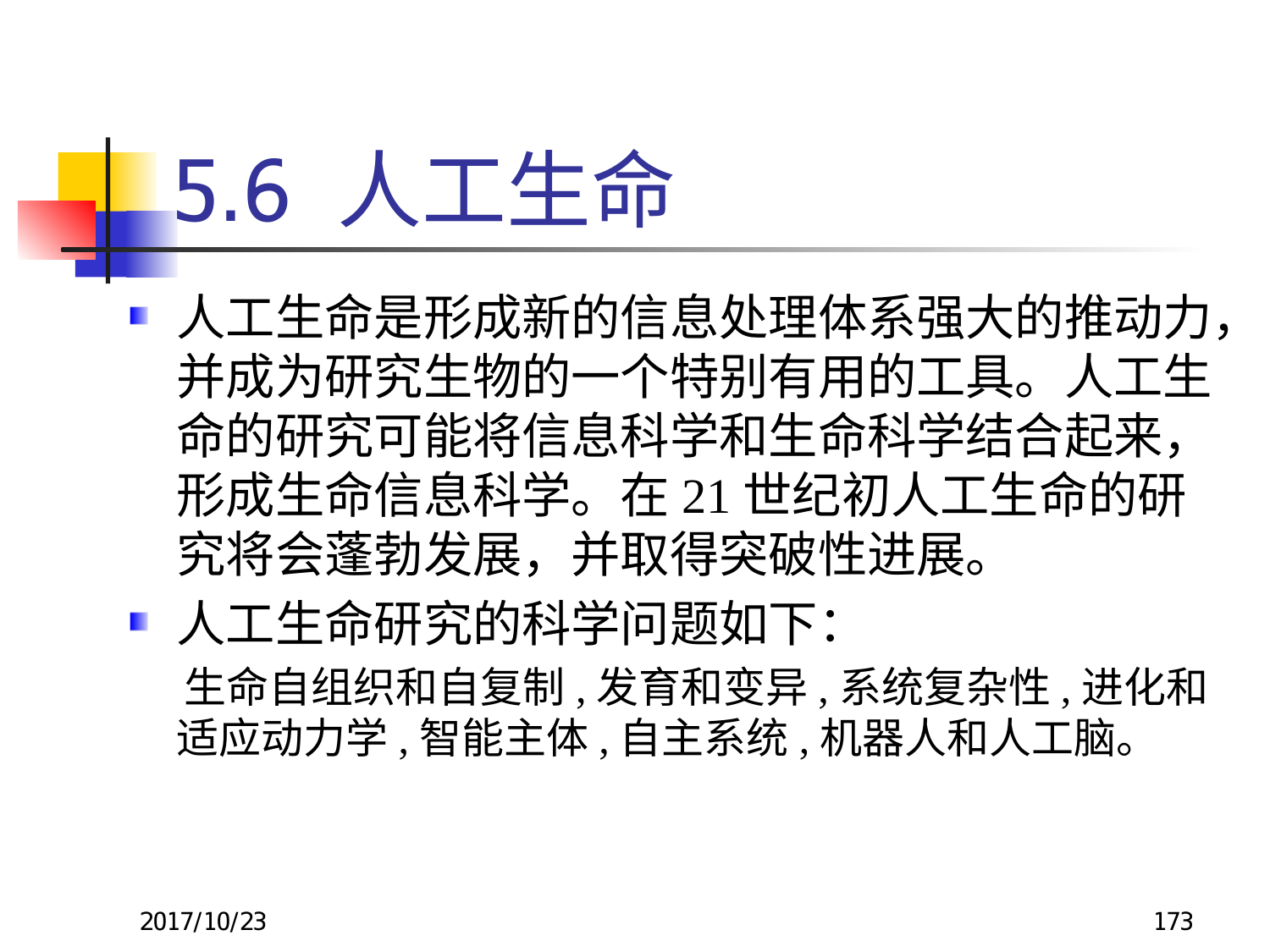

# 5.6 人工生命
人工生命是形成新的信息处理体系强大的推动力，并成为研究生物的一个特别有用的工具。人工生命的研究可能将信息科学和生命科学结合起来，形成生命信息科学。在21世纪初人工生命的研究将会蓬勃发展，并取得突破性进展。
人工生命研究的科学问题如下：
      生命自组织和自复制,发育和变异,系统复杂性,进化和适应动力学,智能主体,自主系统,机器人和人工脑。
2017/10/23
173